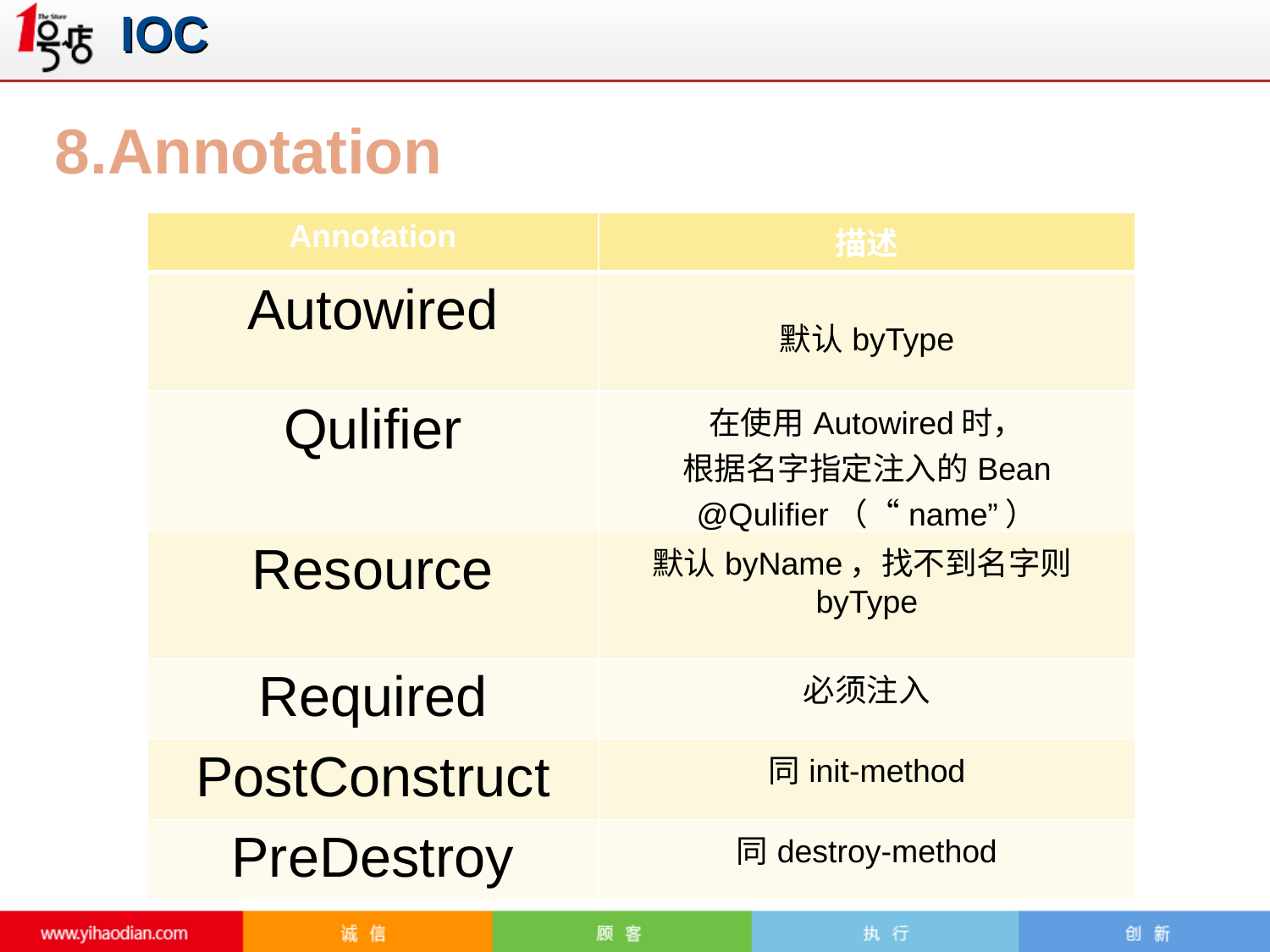

# IOC
8.Annotation
| Annotation | 描述 |
| --- | --- |
| Autowired | 默认byType |
| Qulifier | 在使用Autowired时， 根据名字指定注入的Bean @Qulifier（“name”） |
| Resource | 默认byName，找不到名字则byType |
| Required | 必须注入 |
| PostConstruct | 同init-method |
| PreDestroy | 同destroy-method |